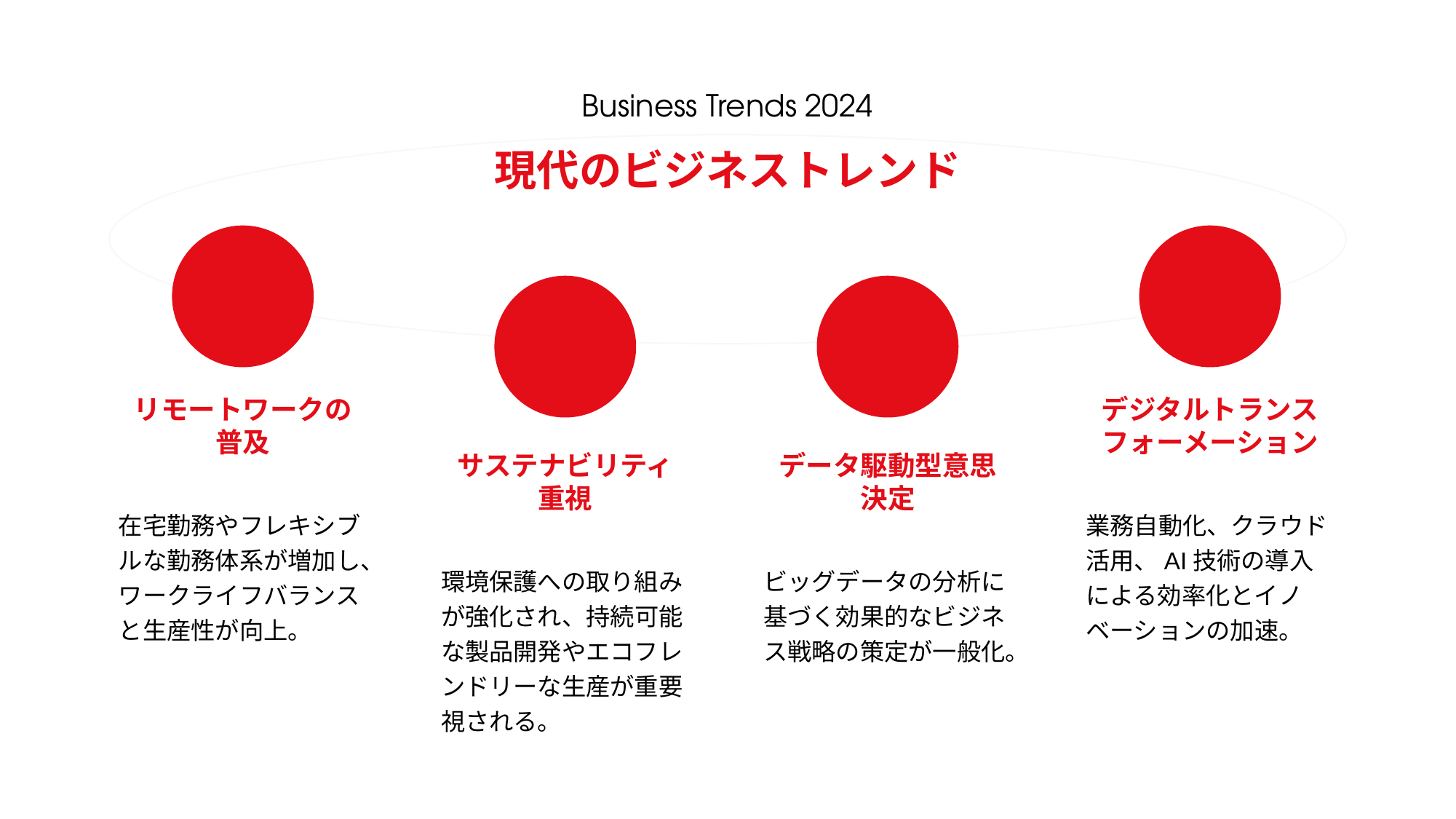

Business Trends 2024

現代のビジネストレンド

リモートワークの普及
デジタルトランスフォーメーション
サステナビリティ重視
データ駆動型意思決定
在宅勤務やフレキシブルな勤務体系が増加し、ワークライフバランスと生産性が向上。
業務自動化、クラウド活用、AI技術の導入による効率化とイノベーションの加速。
環境保護への取り組みが強化され、持続可能な製品開発やエコフレンドリーな生産が重要視される。
ビッグデータの分析に基づく効果的なビジネス戦略の策定が一般化。